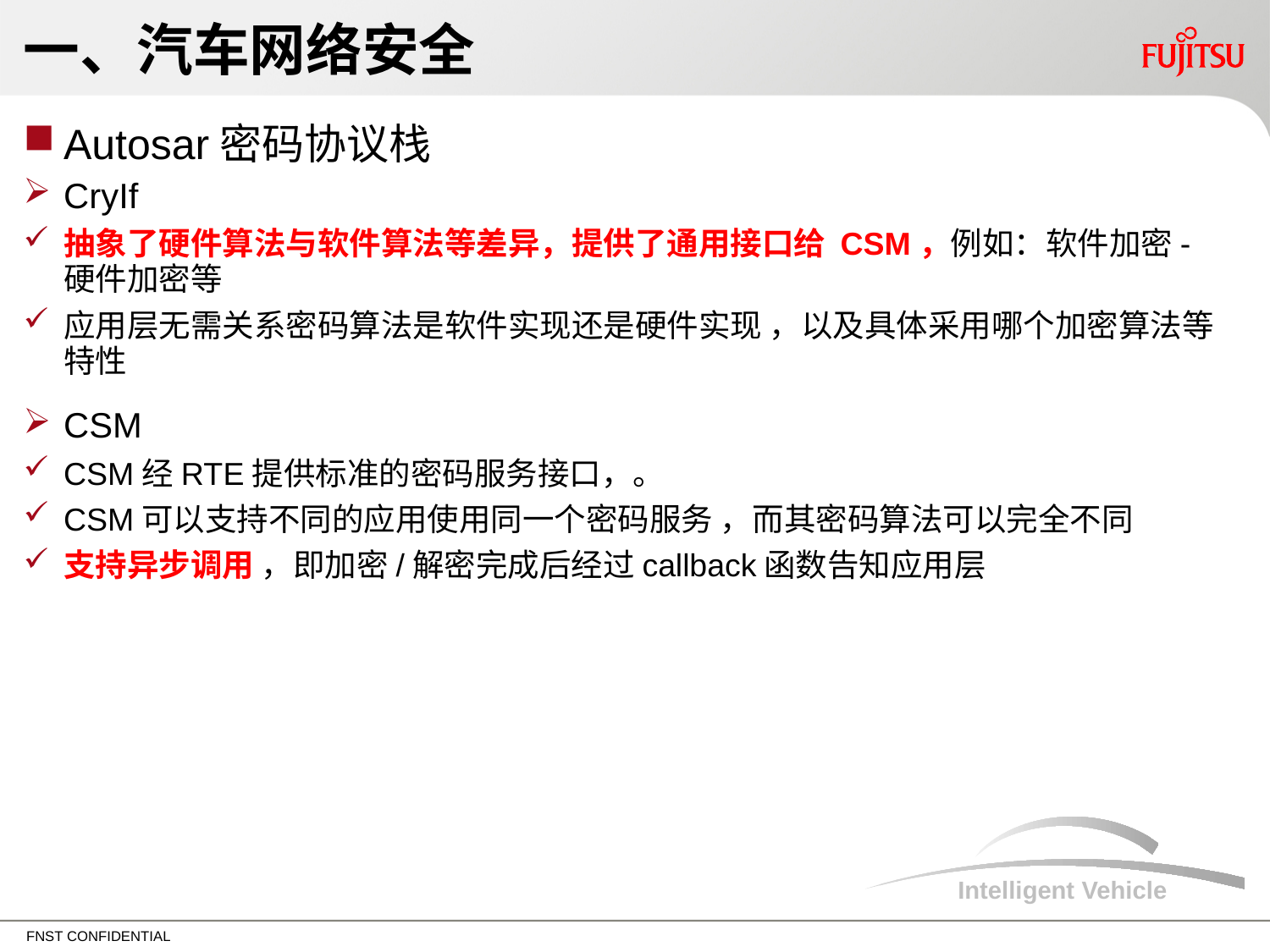

# 一、汽车网络安全
Autosar密码协议栈
CryIf
抽象了硬件算法与软件算法等差异，提供了通用接口给 CSM，例如：软件加密-硬件加密等
应用层无需关系密码算法是软件实现还是硬件实现 ，以及具体采用哪个加密算法等特性

CSM
CSM经RTE提供标准的密码服务接口，。
CSM可以支持不同的应用使用同一个密码服务 ，而其密码算法可以完全不同
支持异步调用 ，即加密/解密完成后经过callback函数告知应用层